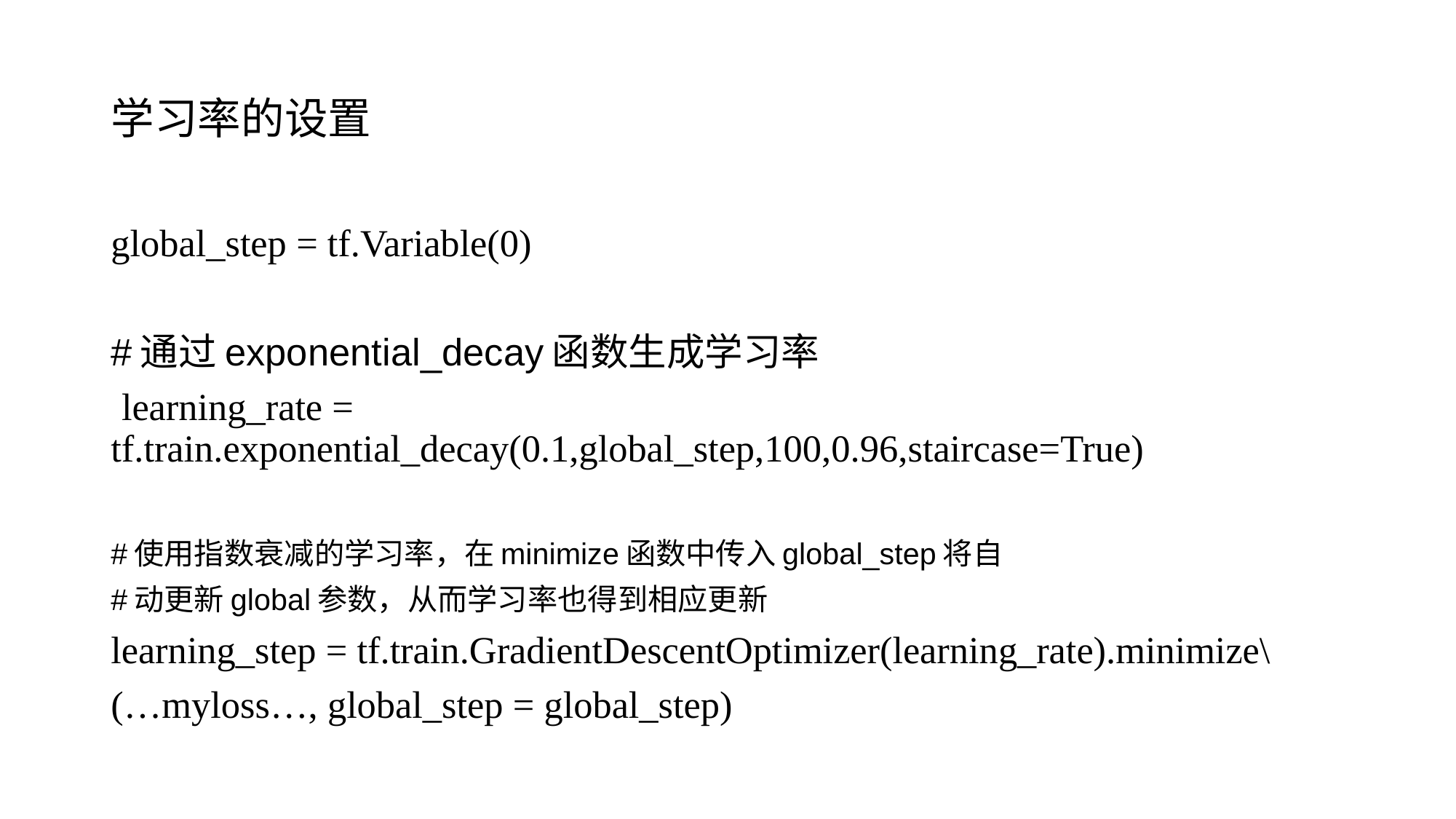

# 学习率的设置
global_step = tf.Variable(0)

#通过exponential_decay函数生成学习率
 learning_rate = tf.train.exponential_decay(0.1,global_step,100,0.96,staircase=True)

#使用指数衰减的学习率，在minimize函数中传入global_step将自
#动更新global参数，从而学习率也得到相应更新
learning_step = tf.train.GradientDescentOptimizer(learning_rate).minimize\
(…myloss…, global_step = global_step)